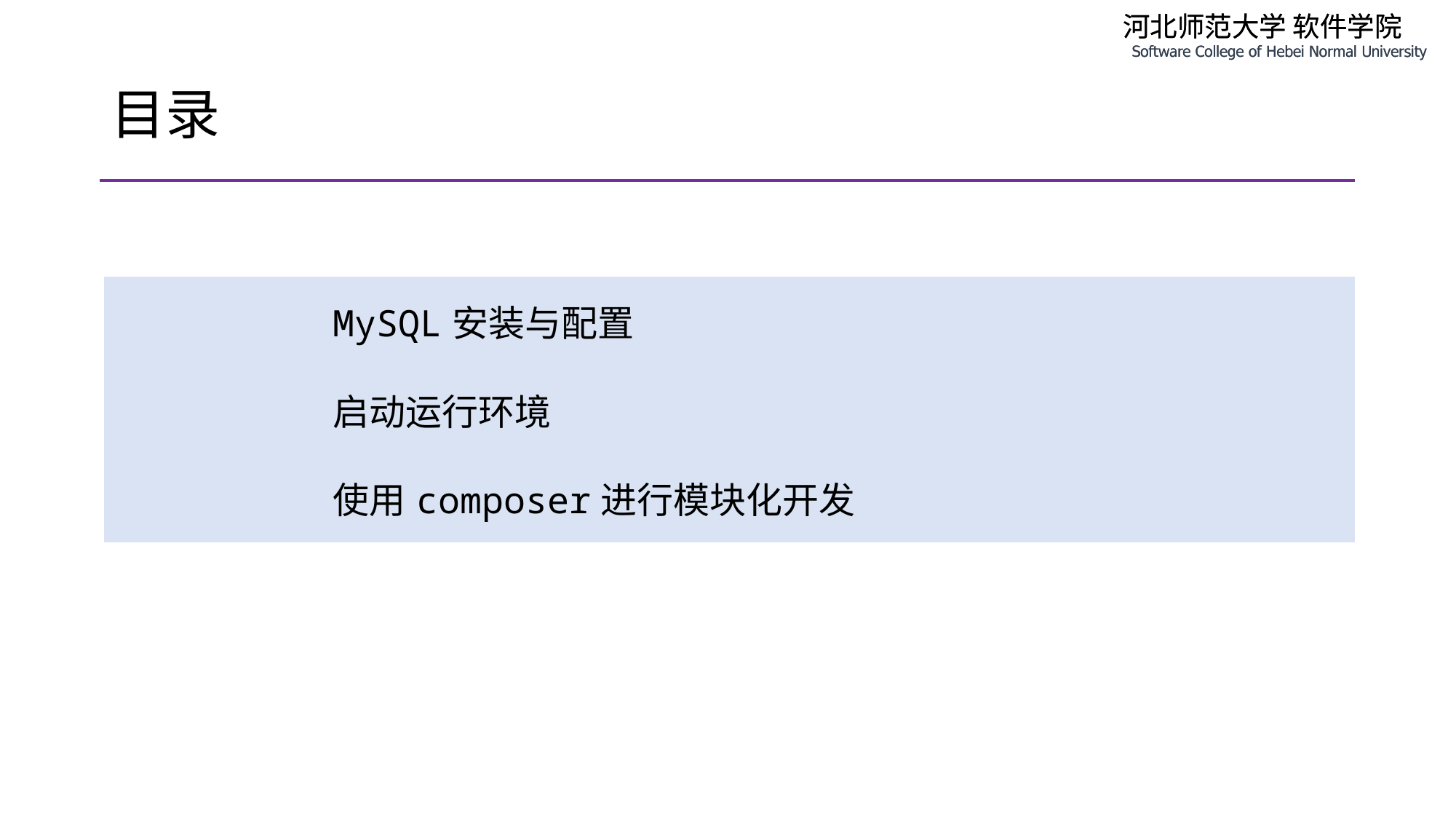

# 目录
| MySQL安装与配置 |
| --- |
| 启动运行环境 |
| 使用composer进行模块化开发 |